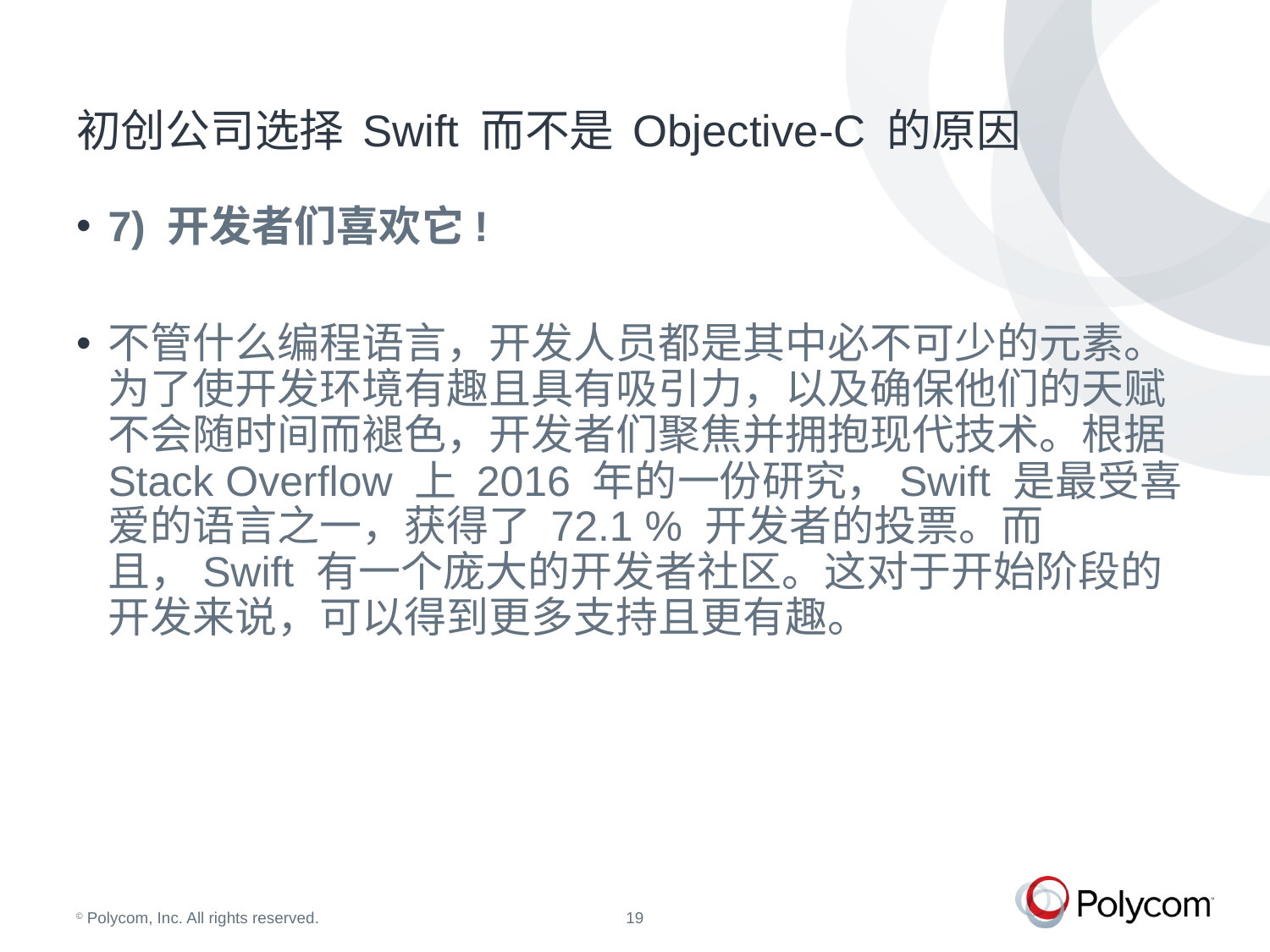

# 初创公司选择 Swift 而不是 Objective-C 的原因
7) 开发者们喜欢它!
不管什么编程语言，开发人员都是其中必不可少的元素。为了使开发环境有趣且具有吸引力，以及确保他们的天赋不会随时间而褪色，开发者们聚焦并拥抱现代技术。根据 Stack Overflow 上 2016 年的一份研究，Swift 是最受喜爱的语言之一，获得了 72.1 % 开发者的投票。而且，Swift 有一个庞大的开发者社区。这对于开始阶段的开发来说，可以得到更多支持且更有趣。